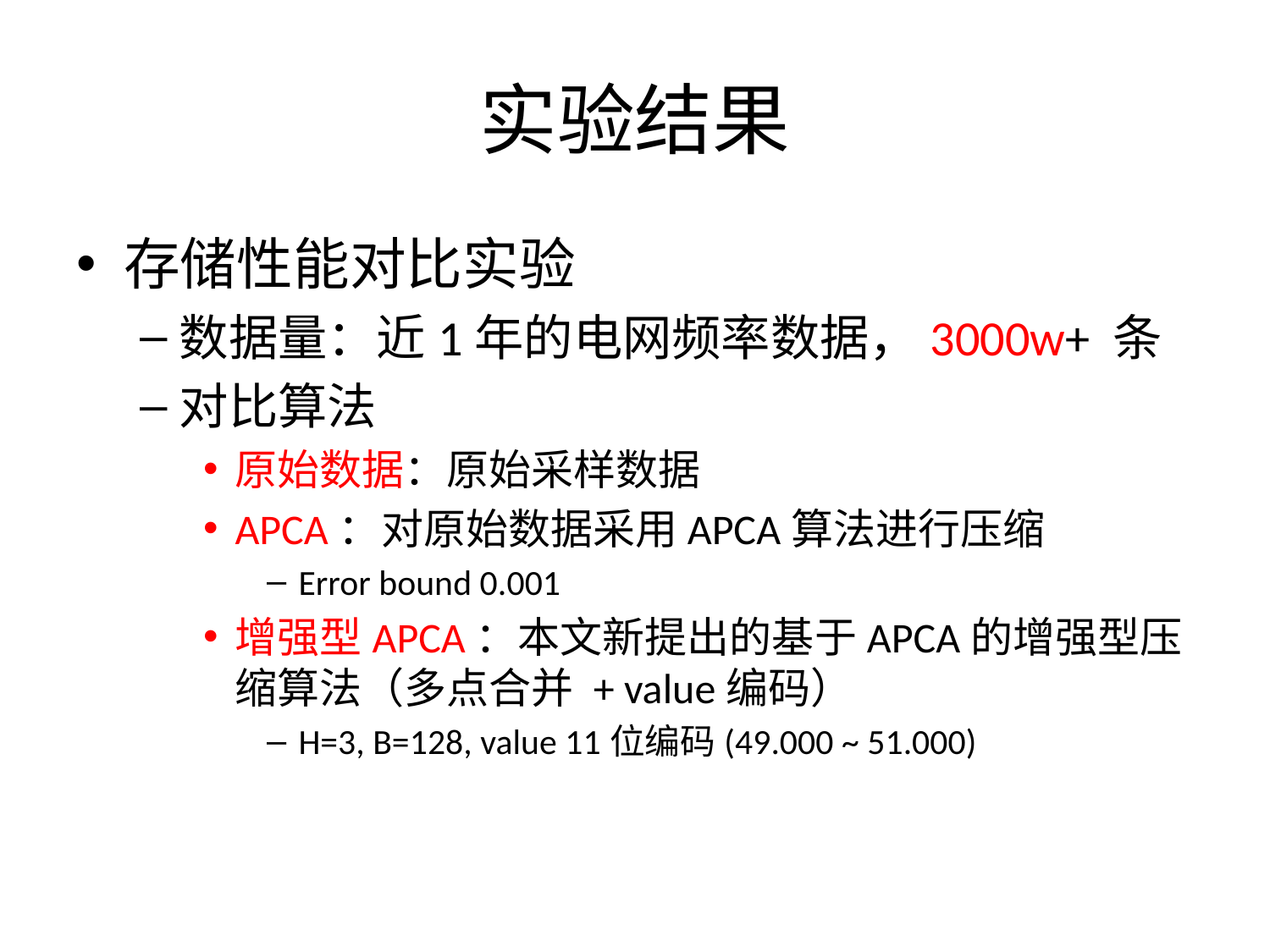

# 实验结果
存储性能对比实验
数据量：近1年的电网频率数据，3000w+ 条
对比算法
原始数据：原始采样数据
APCA：对原始数据采用APCA算法进行压缩
Error bound 0.001
增强型APCA：本文新提出的基于APCA的增强型压缩算法（多点合并 + value编码）
H=3, B=128, value 11位编码(49.000 ~ 51.000)